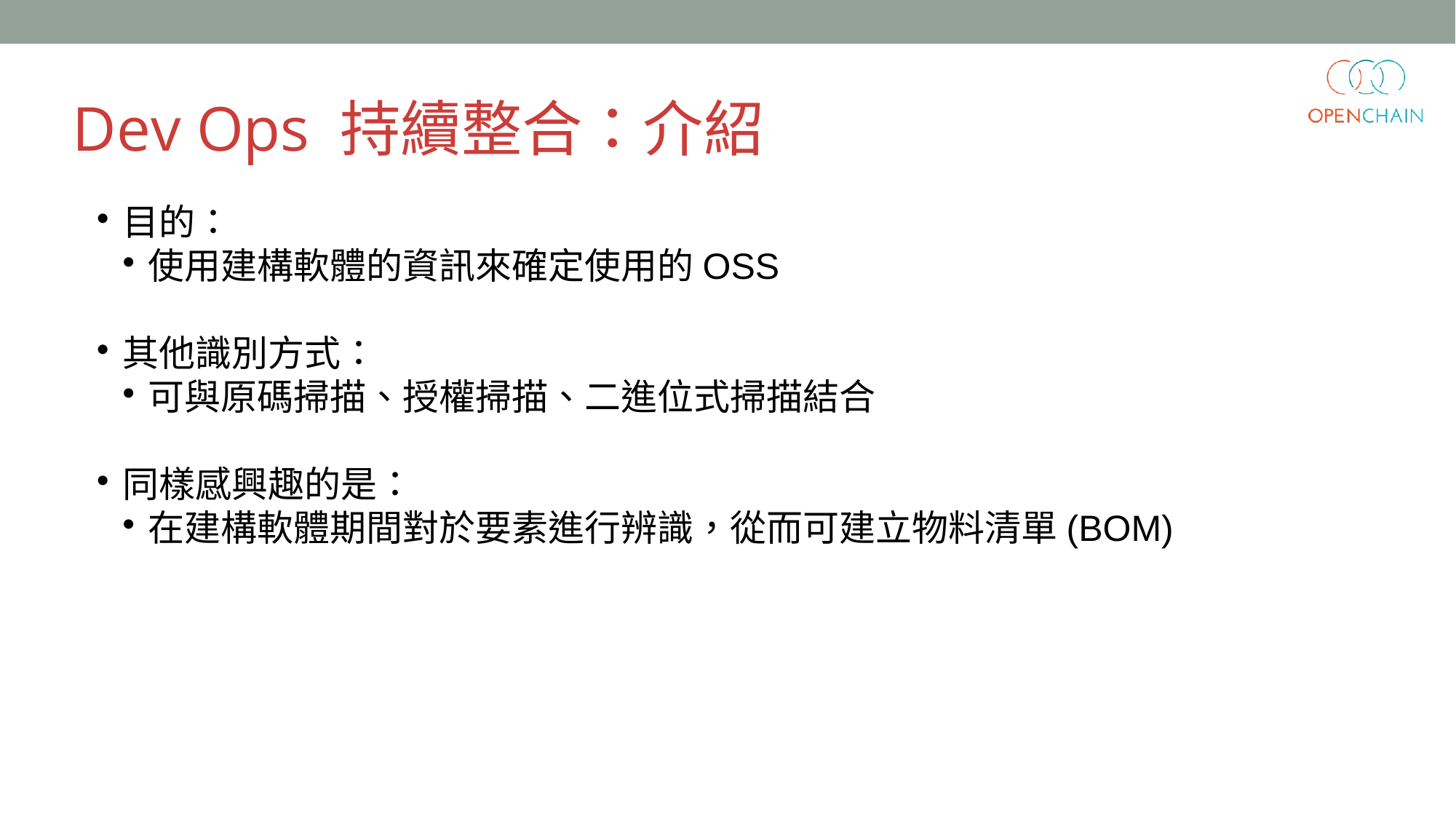

Dev Ops 持續整合：介紹
目的：
使用建構軟體的資訊來確定使用的OSS

其他識別方式：
可與原碼掃描、授權掃描、二進位式掃描結合

同樣感興趣的是：
在建構軟體期間對於要素進行辨識，從而可建立物料清單(BOM)